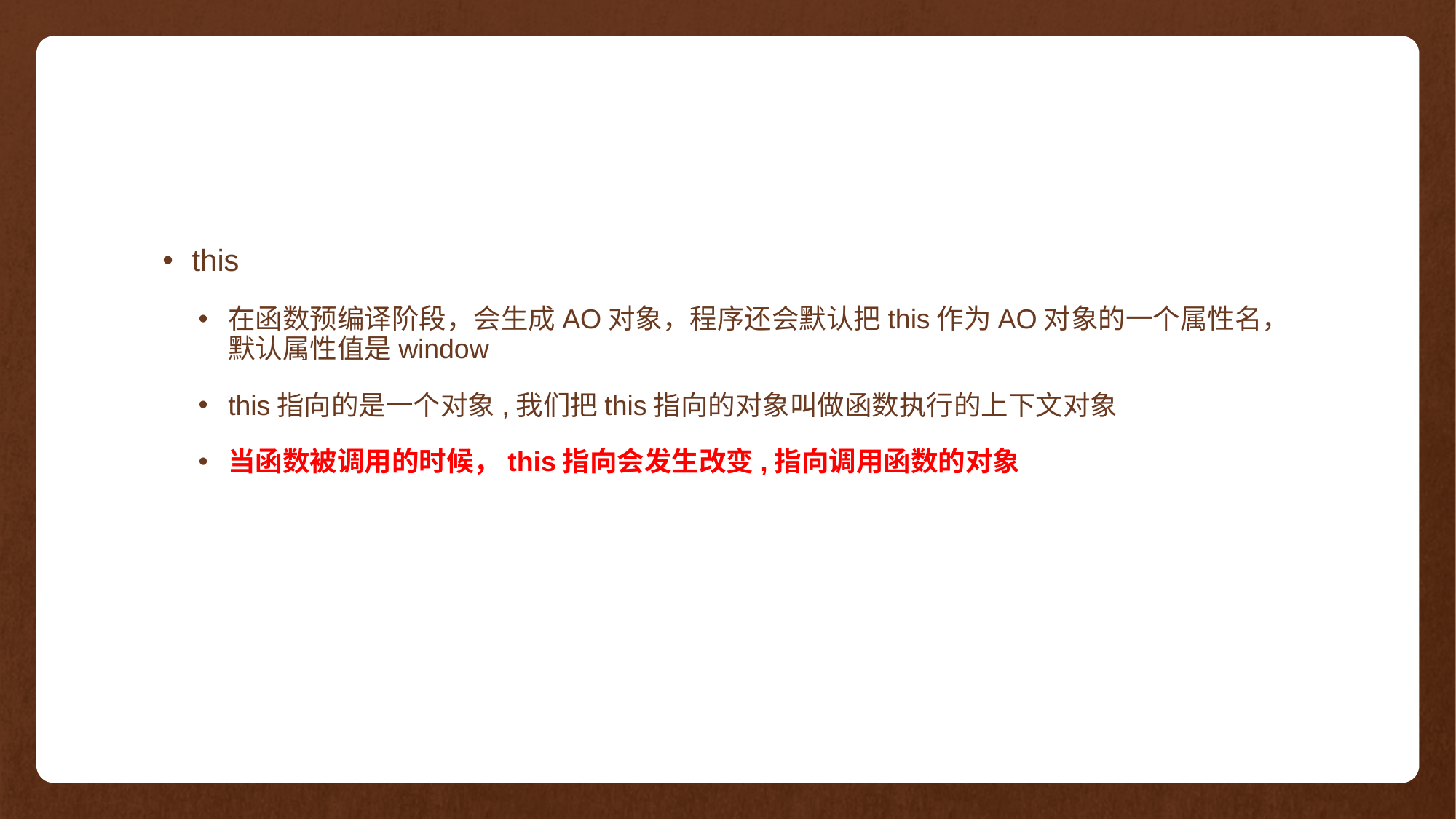

this
在函数预编译阶段，会生成AO对象，程序还会默认把this作为AO对象的一个属性名，
默认属性值是window
this指向的是一个对象,我们把this指向的对象叫做函数执行的上下文对象
当函数被调用的时候，this指向会发生改变,指向调用函数的对象